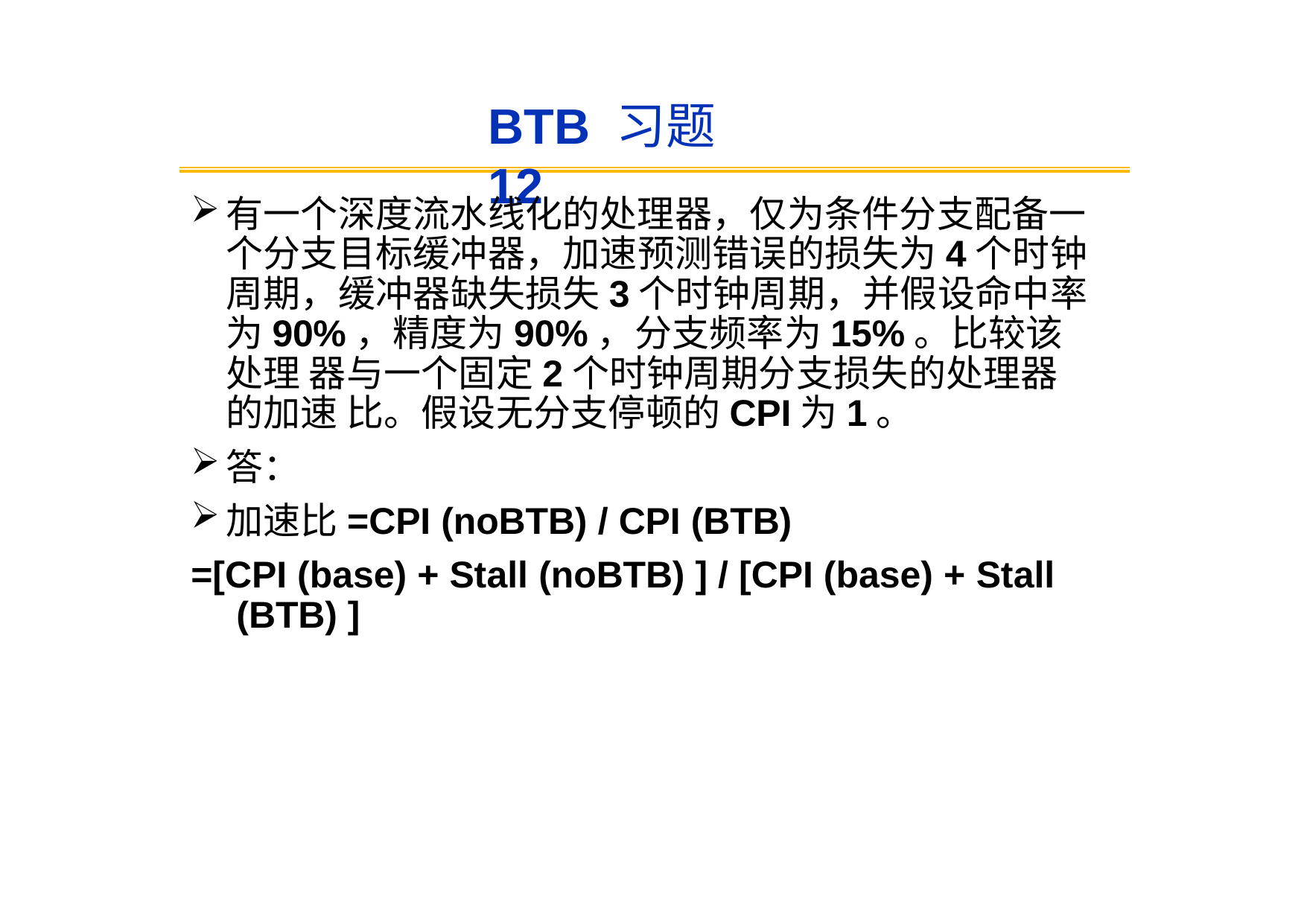

# BTB 习题12
有一个深度流水线化的处理器，仅为条件分支配备一 个分支目标缓冲器，加速预测错误的损失为4个时钟 周期，缓冲器缺失损失3个时钟周期，并假设命中率 为90%，精度为90%，分支频率为15%。比较该处理 器与一个固定2个时钟周期分支损失的处理器的加速 比。假设无分支停顿的CPI为1。
答：
加速比=CPI (noBTB) / CPI (BTB)
=[CPI (base) + Stall (noBTB) ] / [CPI (base) + Stall  (BTB) ]